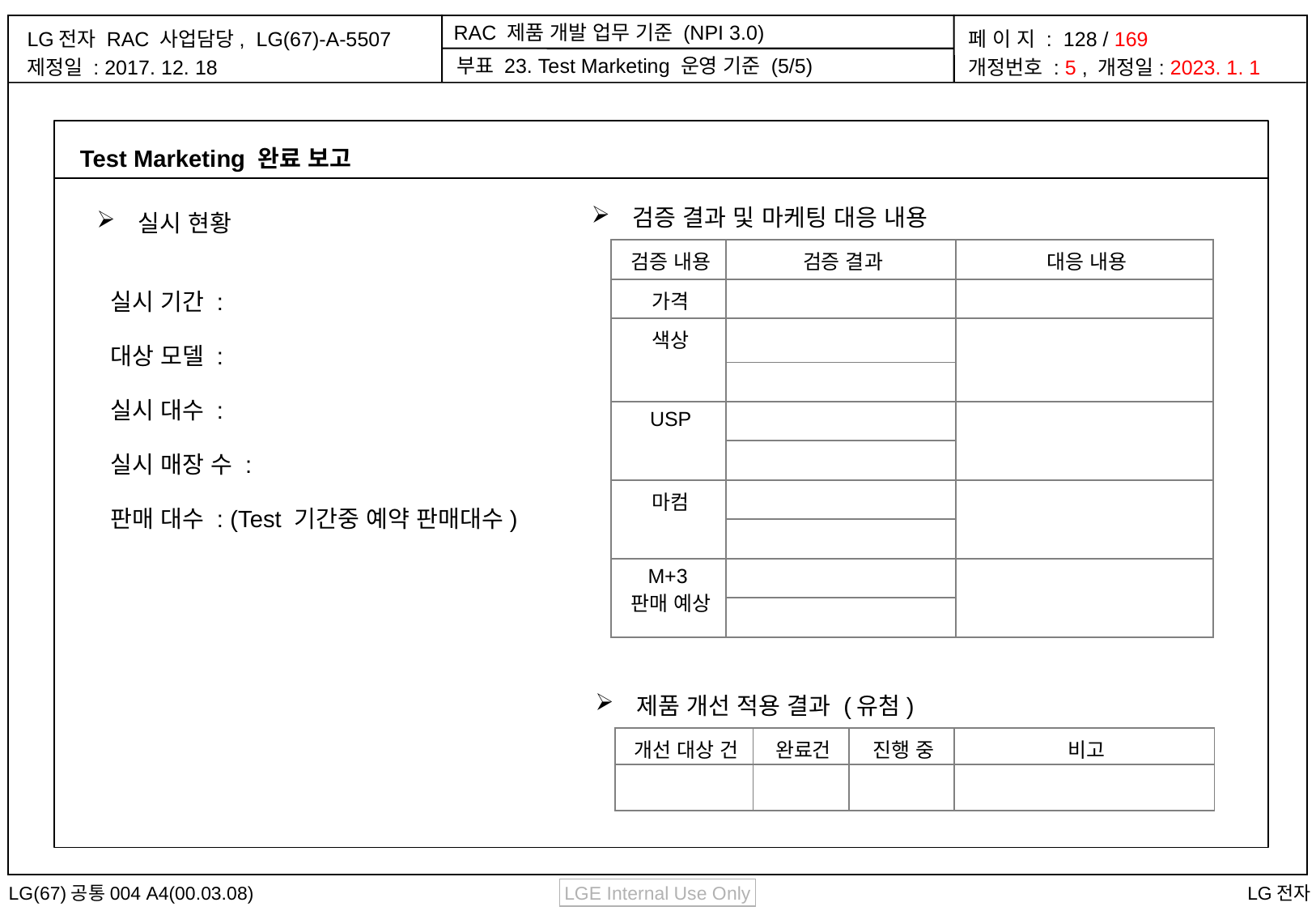

부표 23. Test Marketing 운영 기준 (5/5)

Test Marketing 완료 보고
 검증 결과 및 마케팅 대응 내용
 실시 현황
| 검증 내용 | 검증 결과 | 대응 내용 |
| --- | --- | --- |
| 가격 |  |  |
| 색상 |  |  |
|  |  |  |
| USP |  |  |
|  |  |  |
| 마컴 |  |  |
|  |  |  |
| M+3 판매 예상 |  |  |
|  |  |  |
실시 기간 :
대상 모델 :
실시 대수 :
실시 매장 수 :
판매 대수 : (Test 기간중 예약 판매대수)

 제품 개선 적용 결과 (유첨)
| 개선 대상 건 | 완료건 | 진행 중 | 비고 |
| --- | --- | --- | --- |
|  |  |  |  |